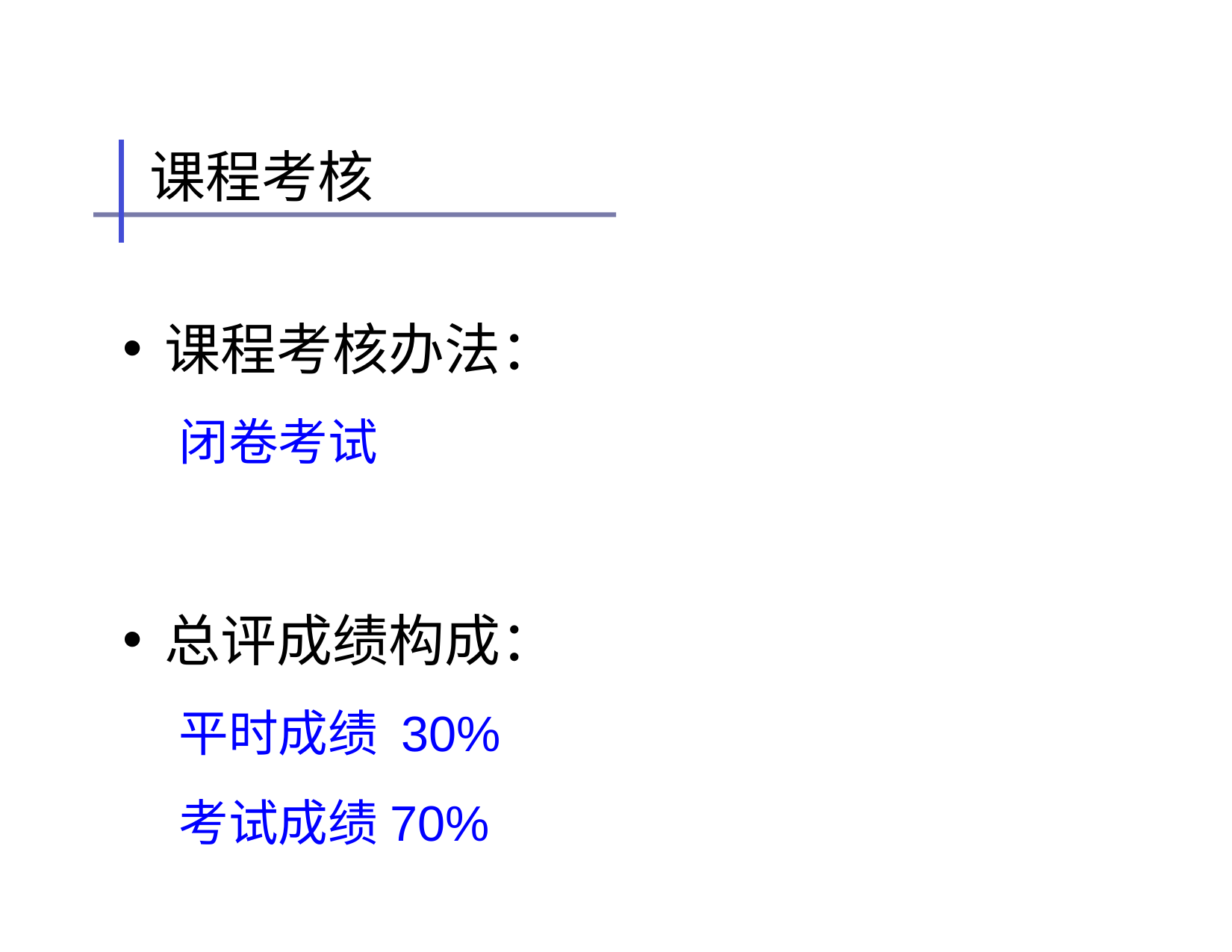

# 课程考核
课程考核办法：
闭卷考试

总评成绩构成：
平时成绩 30%
考试成绩70%